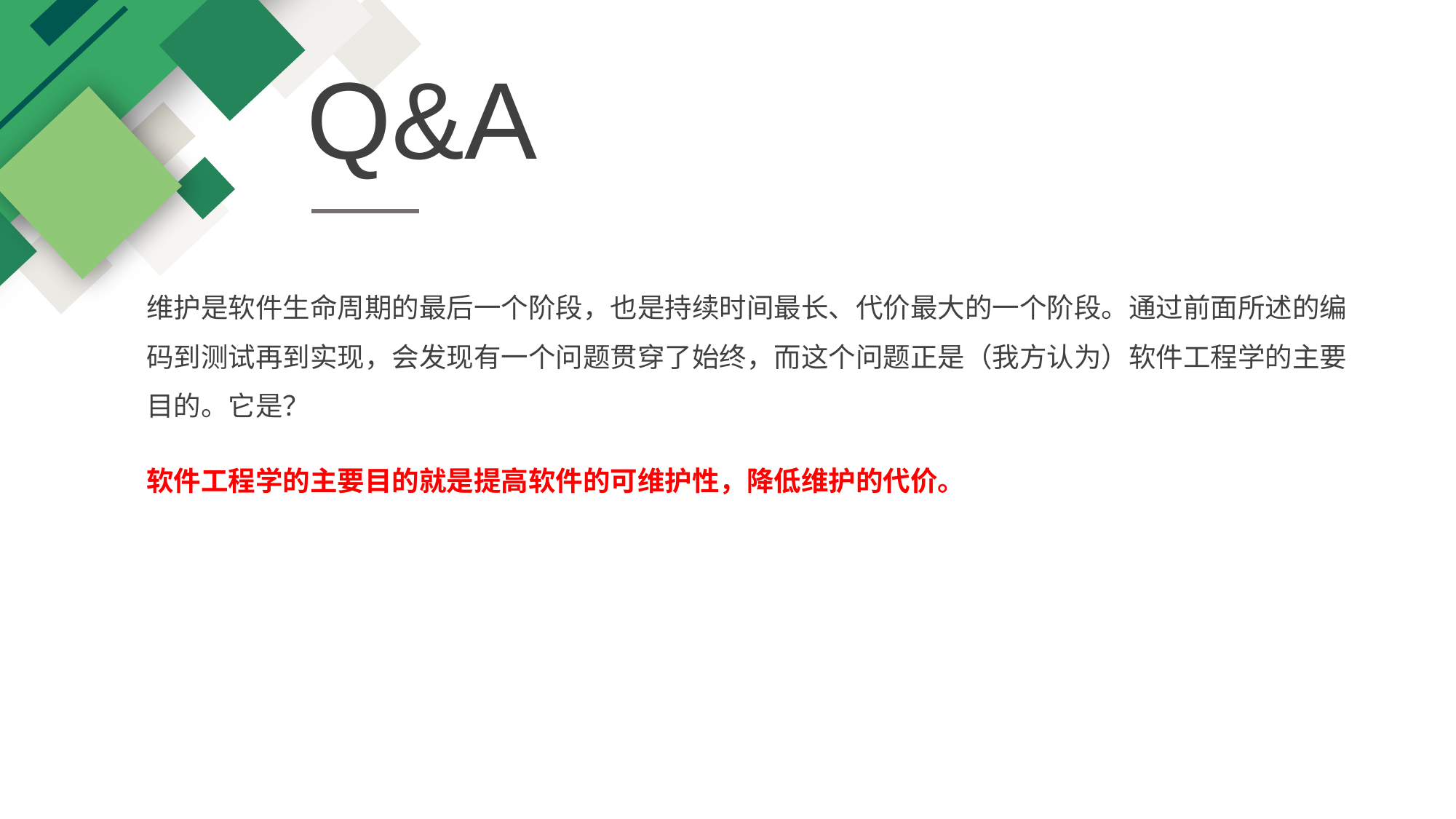

Q&A
维护是软件生命周期的最后一个阶段，也是持续时间最长、代价最大的一个阶段。通过前面所述的编码到测试再到实现，会发现有一个问题贯穿了始终，而这个问题正是（我方认为）软件工程学的主要目的。它是？
软件工程学的主要目的就是提高软件的可维护性，降低维护的代价。